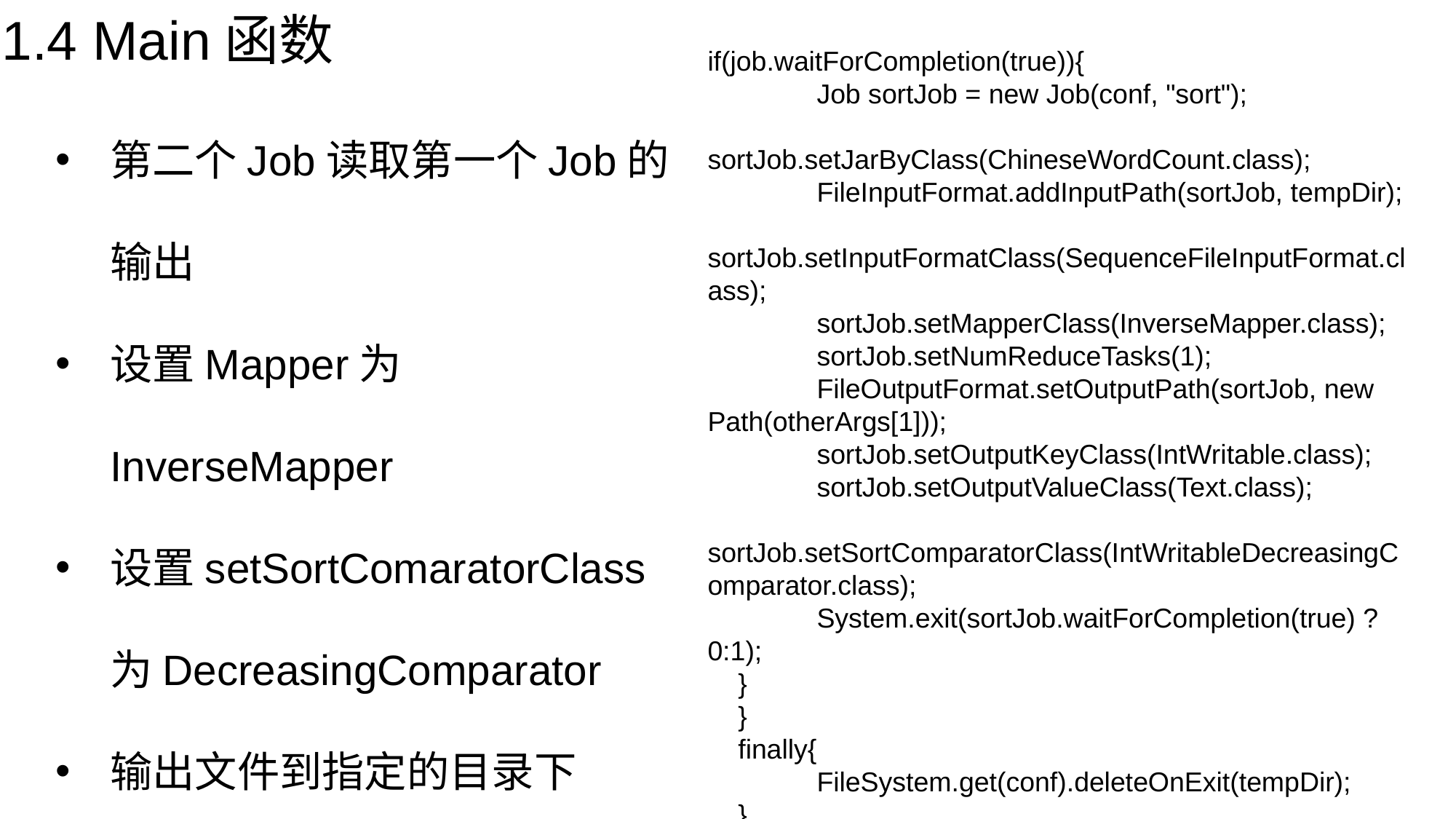

1.4 Main函数
if(job.waitForCompletion(true)){
    	Job sortJob = new Job(conf, "sort");
    	sortJob.setJarByClass(ChineseWordCount.class);
    	FileInputFormat.addInputPath(sortJob, tempDir);
    	sortJob.setInputFormatClass(SequenceFileInputFormat.class);
    	sortJob.setMapperClass(InverseMapper.class);
    	sortJob.setNumReduceTasks(1);
    	FileOutputFormat.setOutputPath(sortJob, new Path(otherArgs[1]));
    	sortJob.setOutputKeyClass(IntWritable.class);
    	sortJob.setOutputValueClass(Text.class);
    	sortJob.setSortComparatorClass(IntWritableDecreasingComparator.class);
    	System.exit(sortJob.waitForCompletion(true) ? 0:1);
    }
    }
    finally{
    	FileSystem.get(conf).deleteOnExit(tempDir);
    }
}
第二个Job读取第一个Job的输出
设置Mapper为InverseMapper
设置setSortComaratorClass为DecreasingComparator
输出文件到指定的目录下
最后删除临时存储文件